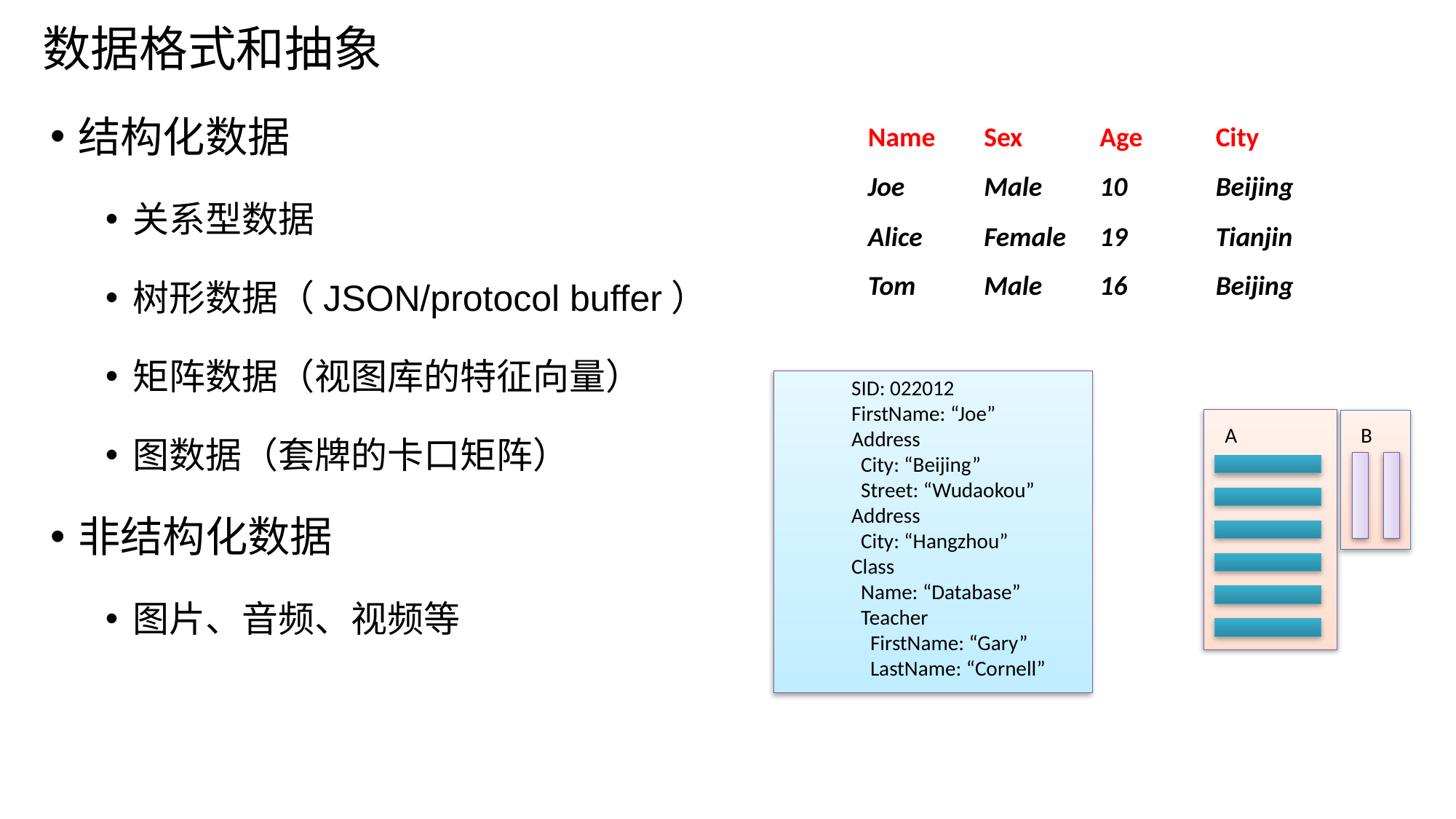

# 数据格式和抽象
结构化数据
关系型数据
树形数据（JSON/protocol buffer）
矩阵数据（视图库的特征向量）
图数据（套牌的卡口矩阵）
非结构化数据
图片、音频、视频等
| Name | Sex | Age | City |
| --- | --- | --- | --- |
| Joe | Male | 10 | Beijing |
| Alice | Female | 19 | Tianjin |
| Tom | Male | 16 | Beijing |
SID: 022012
FirstName: “Joe”
Address
  City: “Beijing”
  Street: “Wudaokou”
Address
  City: “Hangzhou”
Class
  Name: “Database”
  Teacher
    FirstName: “Gary”
    LastName: “Cornell”

A
B